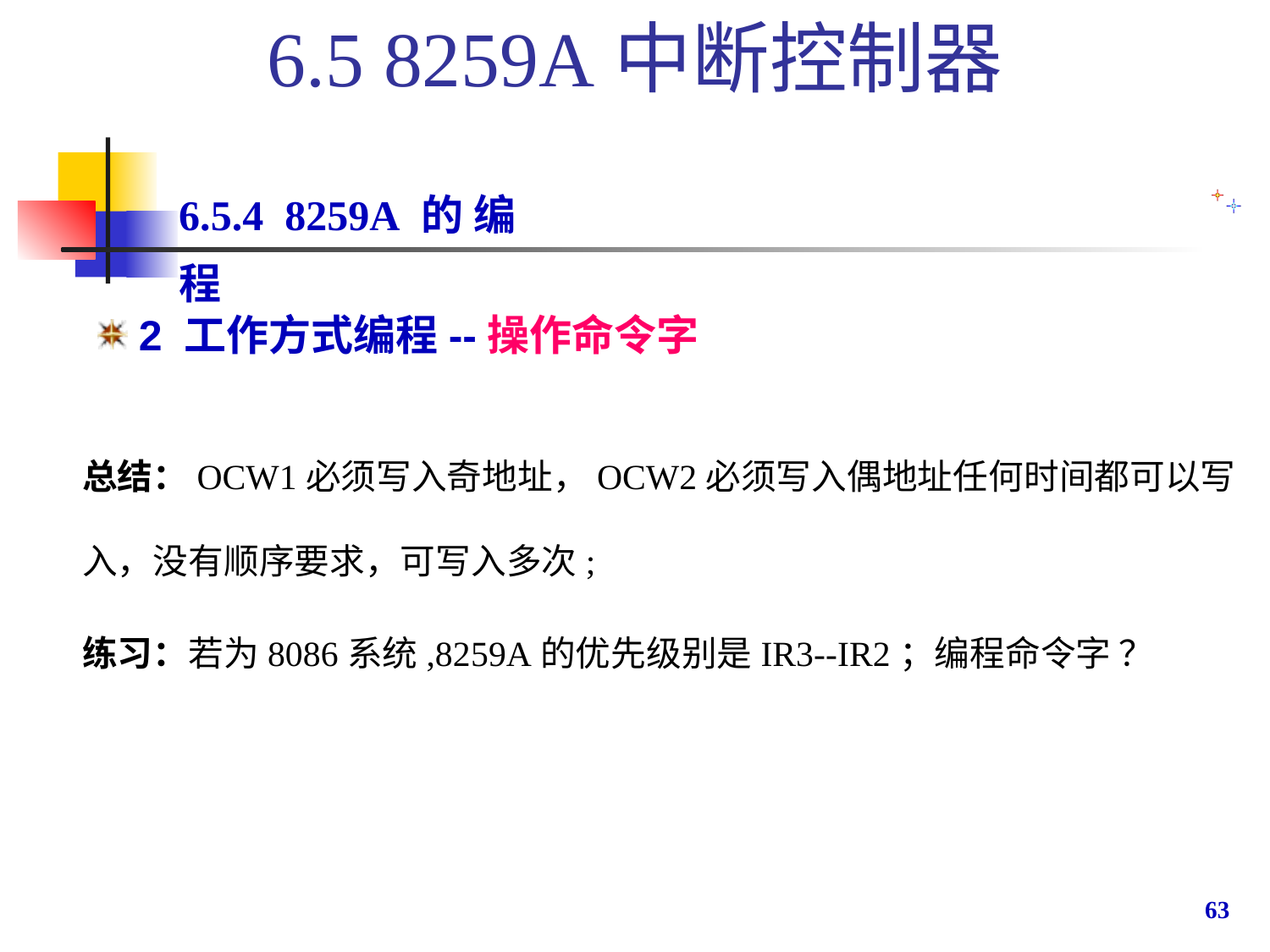

6.5 8259A中断控制器
6.5.4 8259A的编程
 2 工作方式编程--操作命令字
总结：OCW1必须写入奇地址，OCW2必须写入偶地址任何时间都可以写入，没有顺序要求，可写入多次;
练习：若为8086系统,8259A的优先级别是IR3--IR2；编程命令字 ？
63